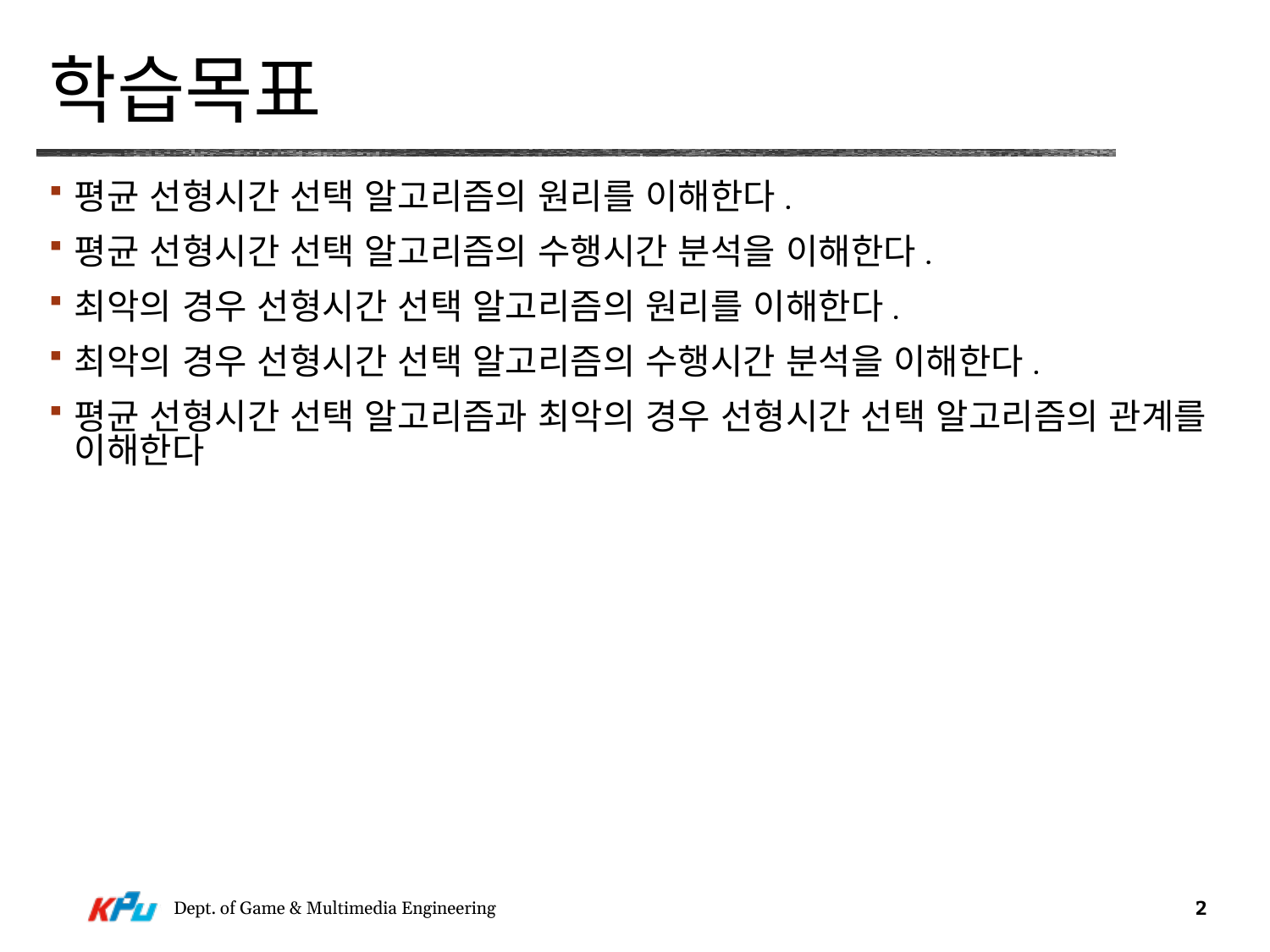

# 학습목표
평균 선형시간 선택 알고리즘의 원리를 이해한다.
평균 선형시간 선택 알고리즘의 수행시간 분석을 이해한다.
최악의 경우 선형시간 선택 알고리즘의 원리를 이해한다.
최악의 경우 선형시간 선택 알고리즘의 수행시간 분석을 이해한다.
평균 선형시간 선택 알고리즘과 최악의 경우 선형시간 선택 알고리즘의 관계를 이해한다
Dept. of Game & Multimedia Engineering
2